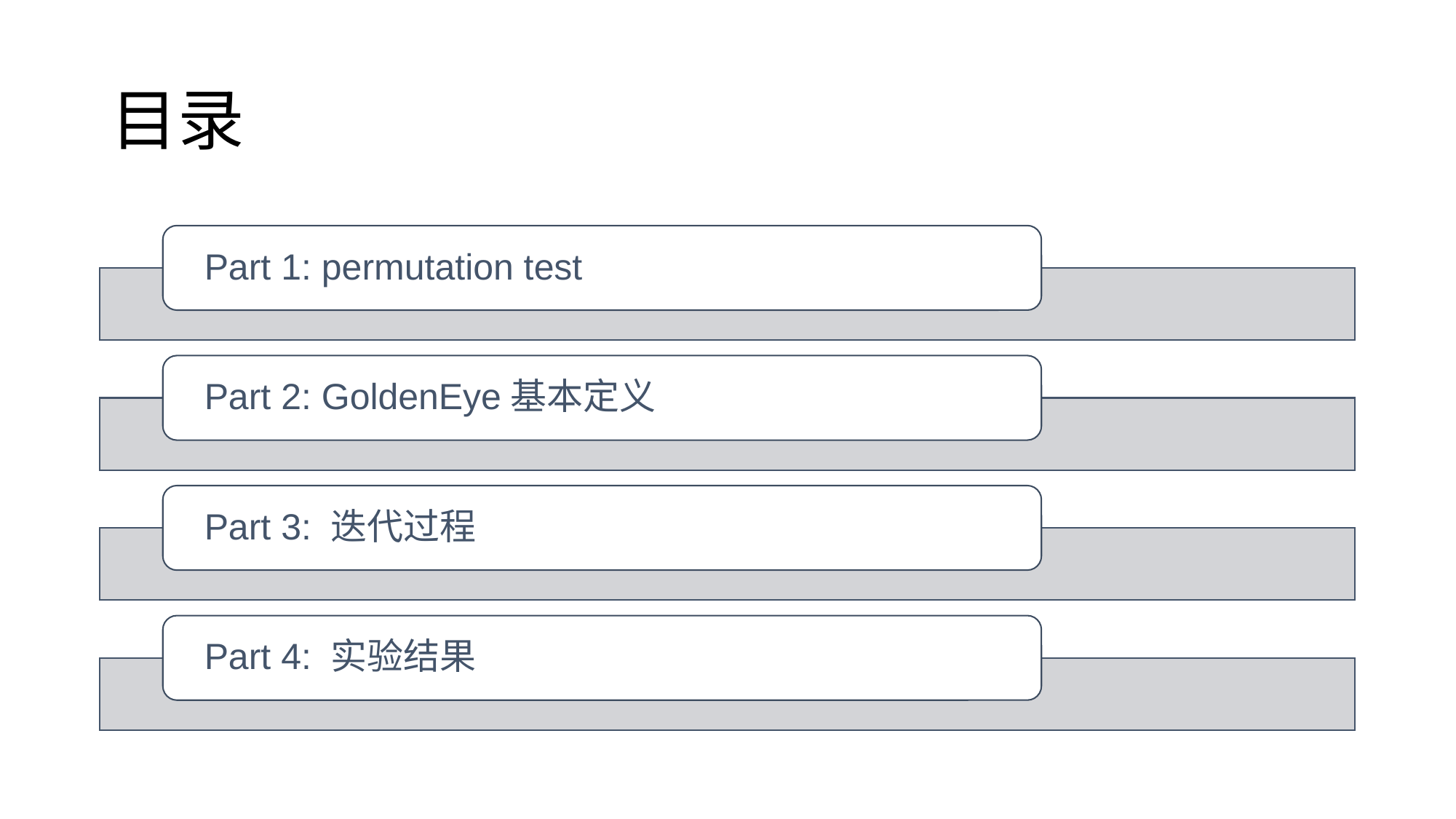

# 目录
Part 1: permutation test
Part 2: GoldenEye基本定义
Part 3: 迭代过程
Part 4: 实验结果